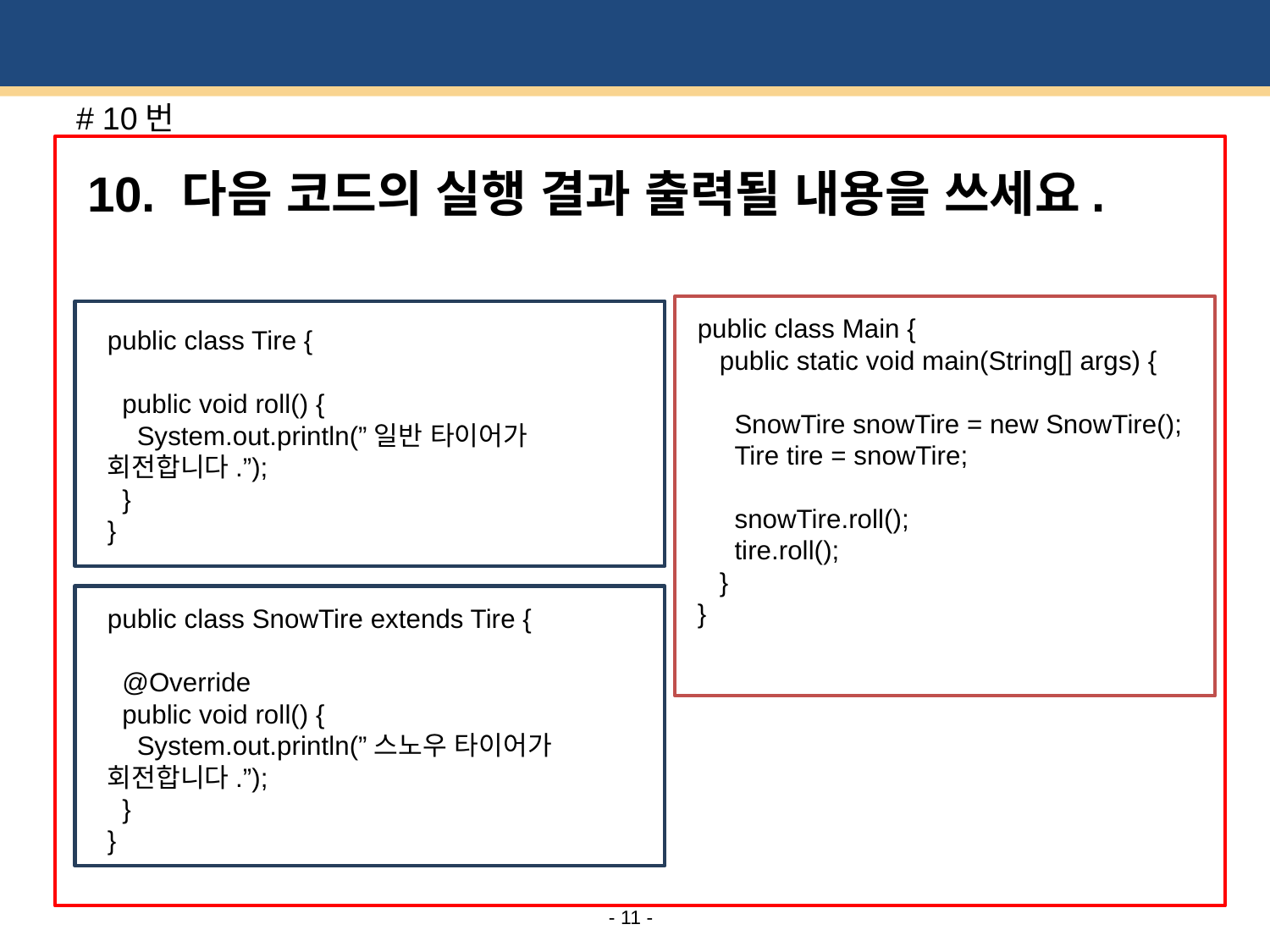

# # 10번

10. 다음 코드의 실행 결과 출력될 내용을 쓰세요.

public class Main {
   public static void main(String[] args) {

     SnowTire snowTire = new SnowTire();
     Tire tire = snowTire;

     snowTire.roll();
     tire.roll();
   }
}
public class Tire {

  public void roll() {
    System.out.println(”일반 타이어가 회전합니다.”);
  }
}

public class SnowTire extends Tire {

  @Override
  public void roll() {
    System.out.println(”스노우 타이어가 회전합니다.”);
  }
}